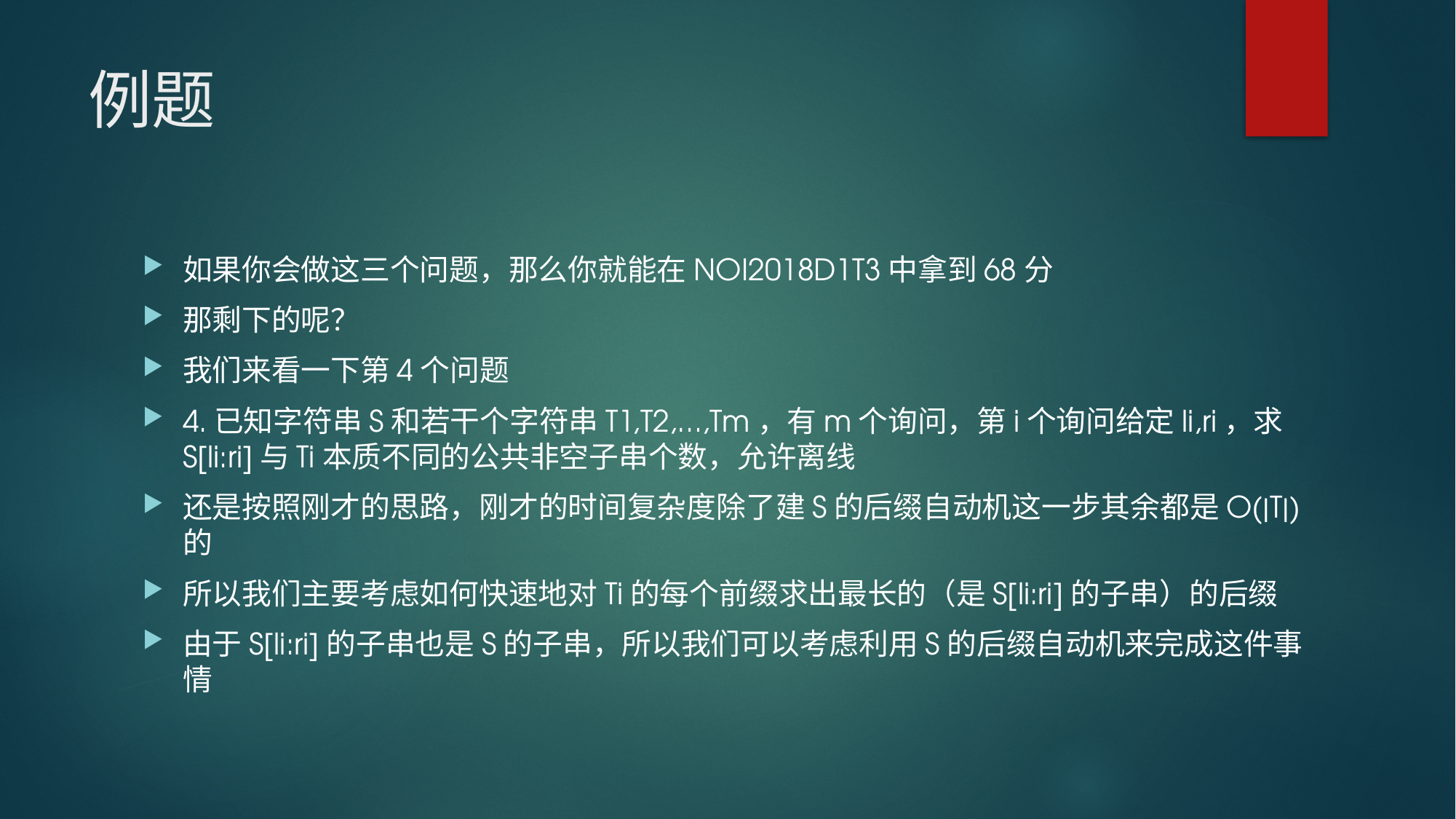

# 例题
如果你会做这三个问题，那么你就能在NOI2018D1T3中拿到68分
那剩下的呢？
我们来看一下第4个问题
4.已知字符串S和若干个字符串T1,T2,…,Tm，有m个询问，第i个询问给定li,ri，求S[li:ri]与Ti本质不同的公共非空子串个数，允许离线
还是按照刚才的思路，刚才的时间复杂度除了建S的后缀自动机这一步其余都是O(|T|)的
所以我们主要考虑如何快速地对Ti的每个前缀求出最长的（是S[li:ri]的子串）的后缀
由于S[li:ri]的子串也是S的子串，所以我们可以考虑利用S的后缀自动机来完成这件事情